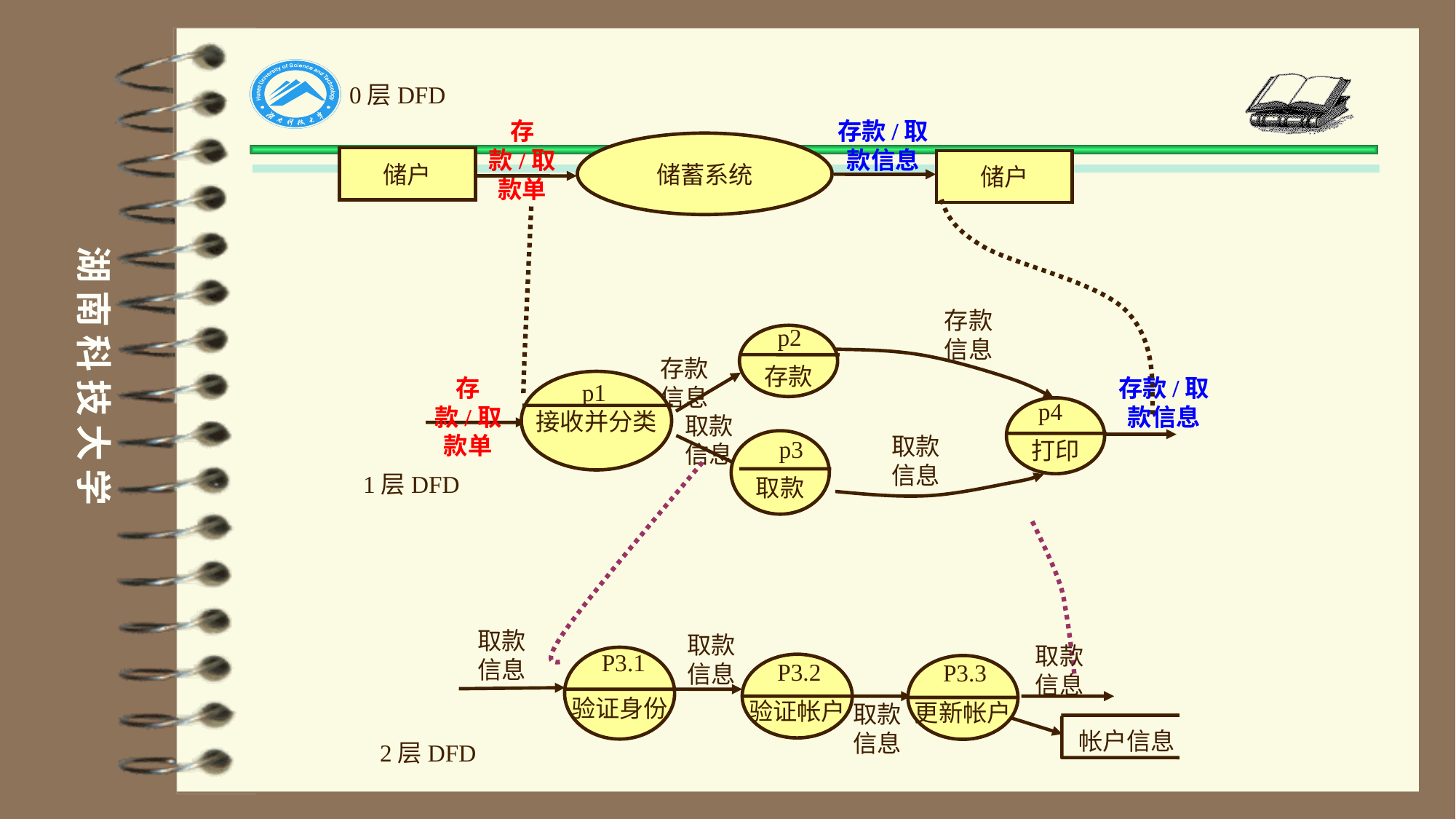

0层DFD
存款/取款单
存款/取款信息
储蓄系统
储户
储户

存款信息
p2

存款
存款信息

存款/取款单
存款/取款信息
接收并分类
p1

p4

打印
取款信息

取款信息
p3

取款

1层DFD

取款信息
取款信息
取款信息
P3.1

验证身份
P3.2
P3.3

验证帐户

更新帐户

取款信息

帐户信息
2层DFD